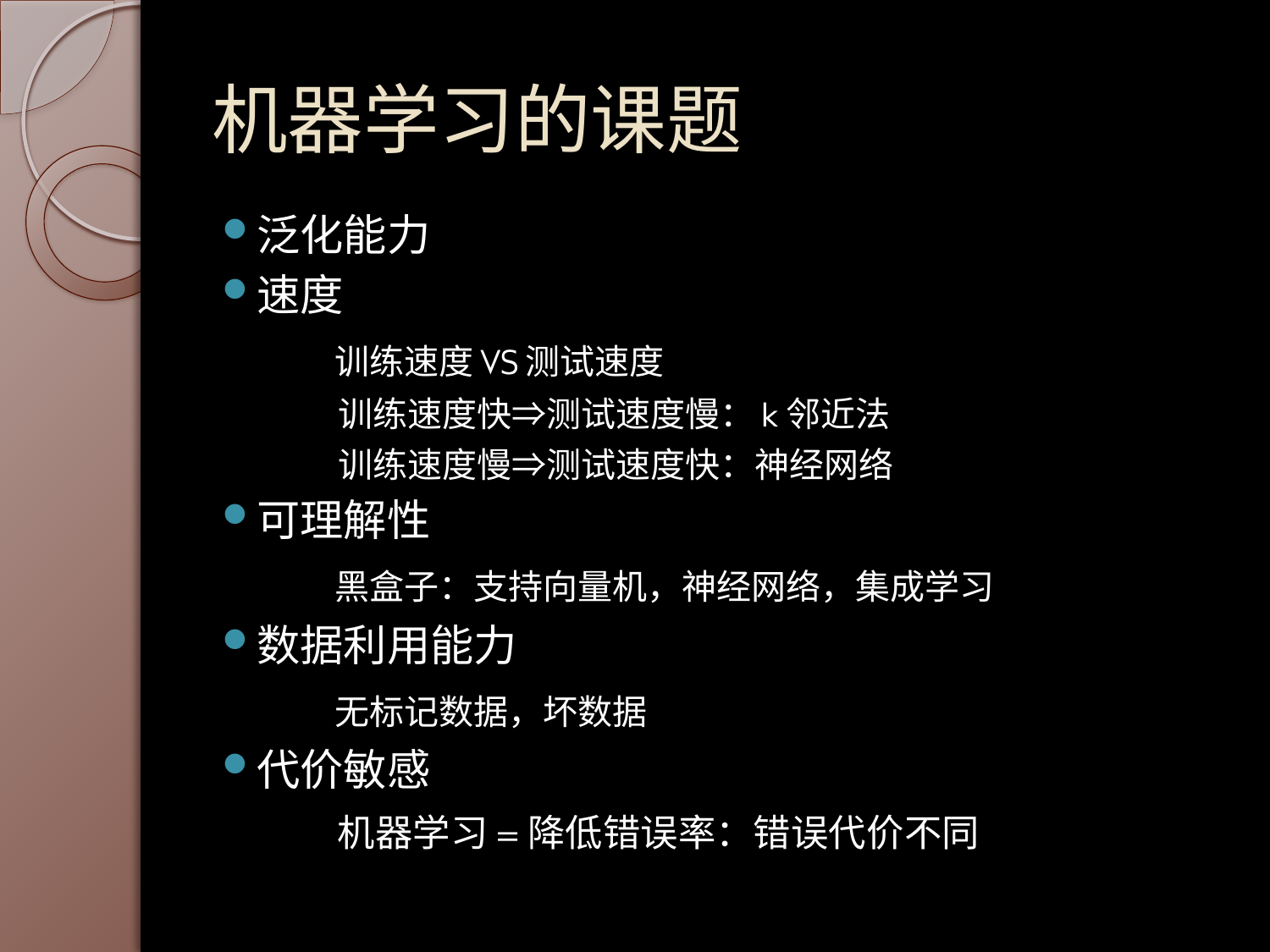

# 机器学习的课题
泛化能力
速度
          训练速度VS测试速度
              训练速度快⇒测试速度慢：k邻近法
              训练速度慢⇒测试速度快：神经网络
可理解性
          黑盒子：支持向量机，神经网络，集成学习
数据利用能力
          无标记数据，坏数据
代价敏感
           机器学习=降低错误率：错误代价不同